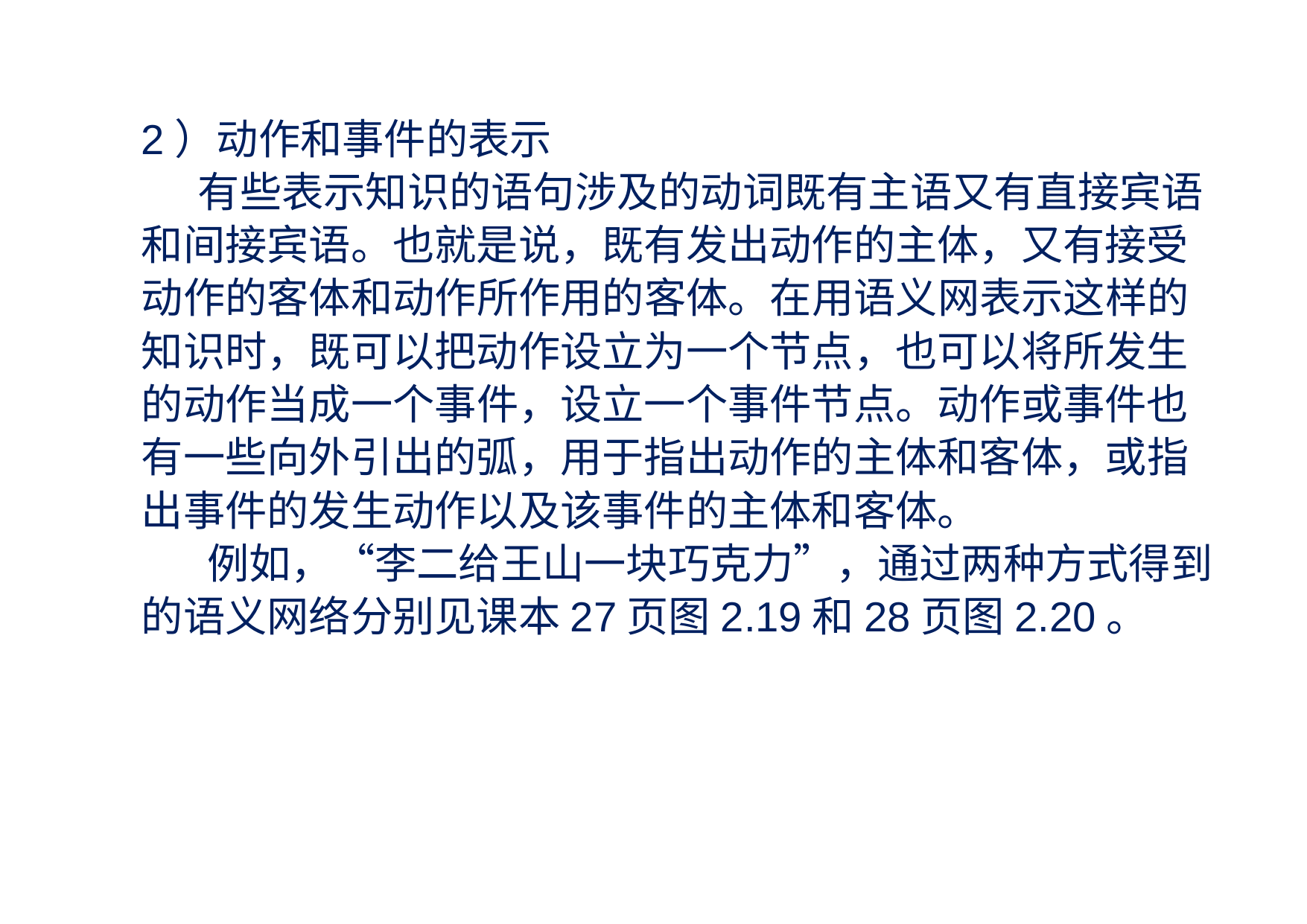

2）动作和事件的表示
     有些表示知识的语句涉及的动词既有主语又有直接宾语和间接宾语。也就是说，既有发出动作的主体，又有接受动作的客体和动作所作用的客体。在用语义网表示这样的知识时，既可以把动作设立为一个节点，也可以将所发生的动作当成一个事件，设立一个事件节点。动作或事件也有一些向外引出的弧，用于指出动作的主体和客体，或指出事件的发生动作以及该事件的主体和客体。
      例如，“李二给王山一块巧克力”，通过两种方式得到的语义网络分别见课本27页图2.19和28页图2.20。
88